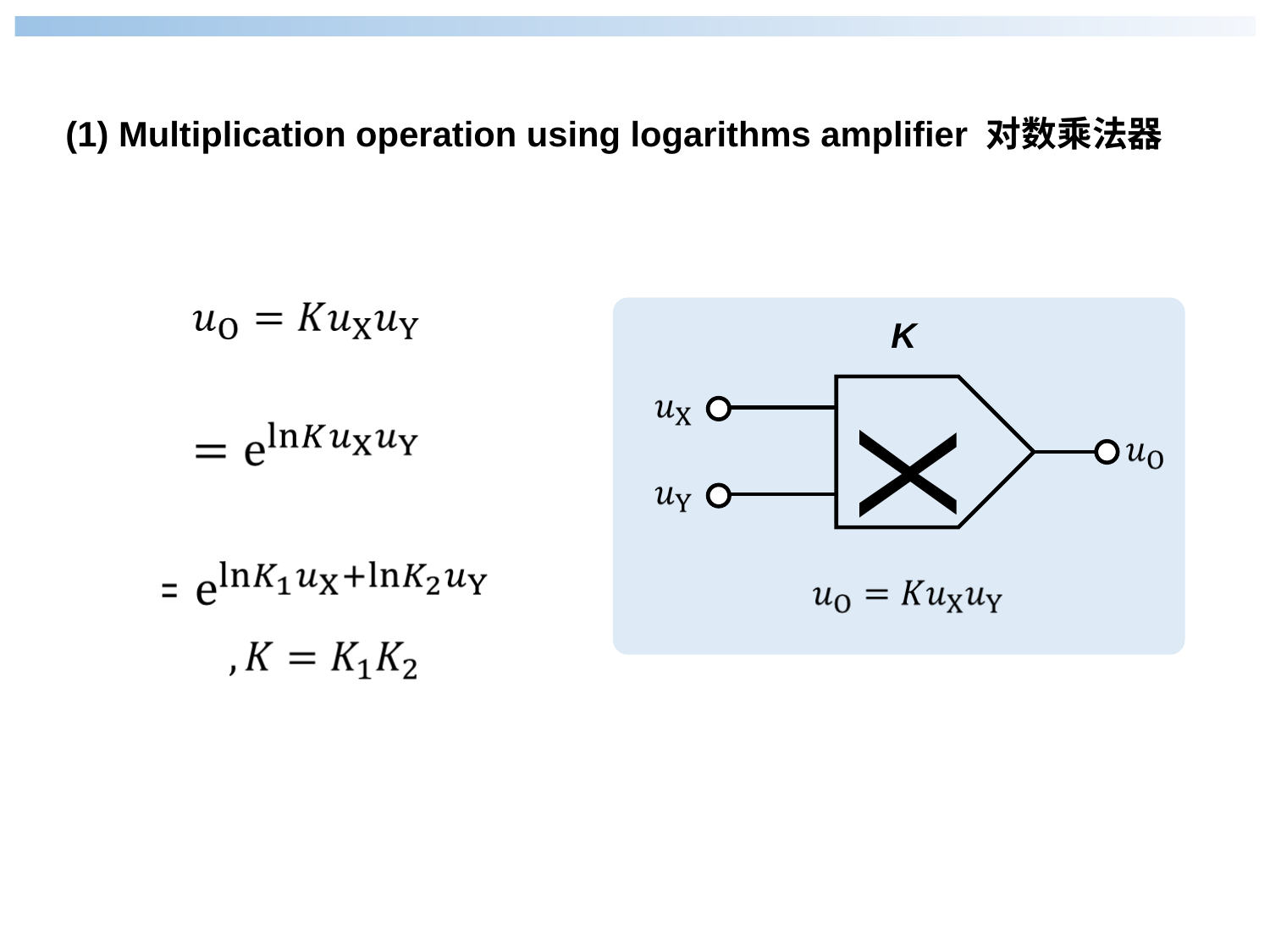

(1) Multiplication operation using logarithms amplifier 对数乘法器

K
X